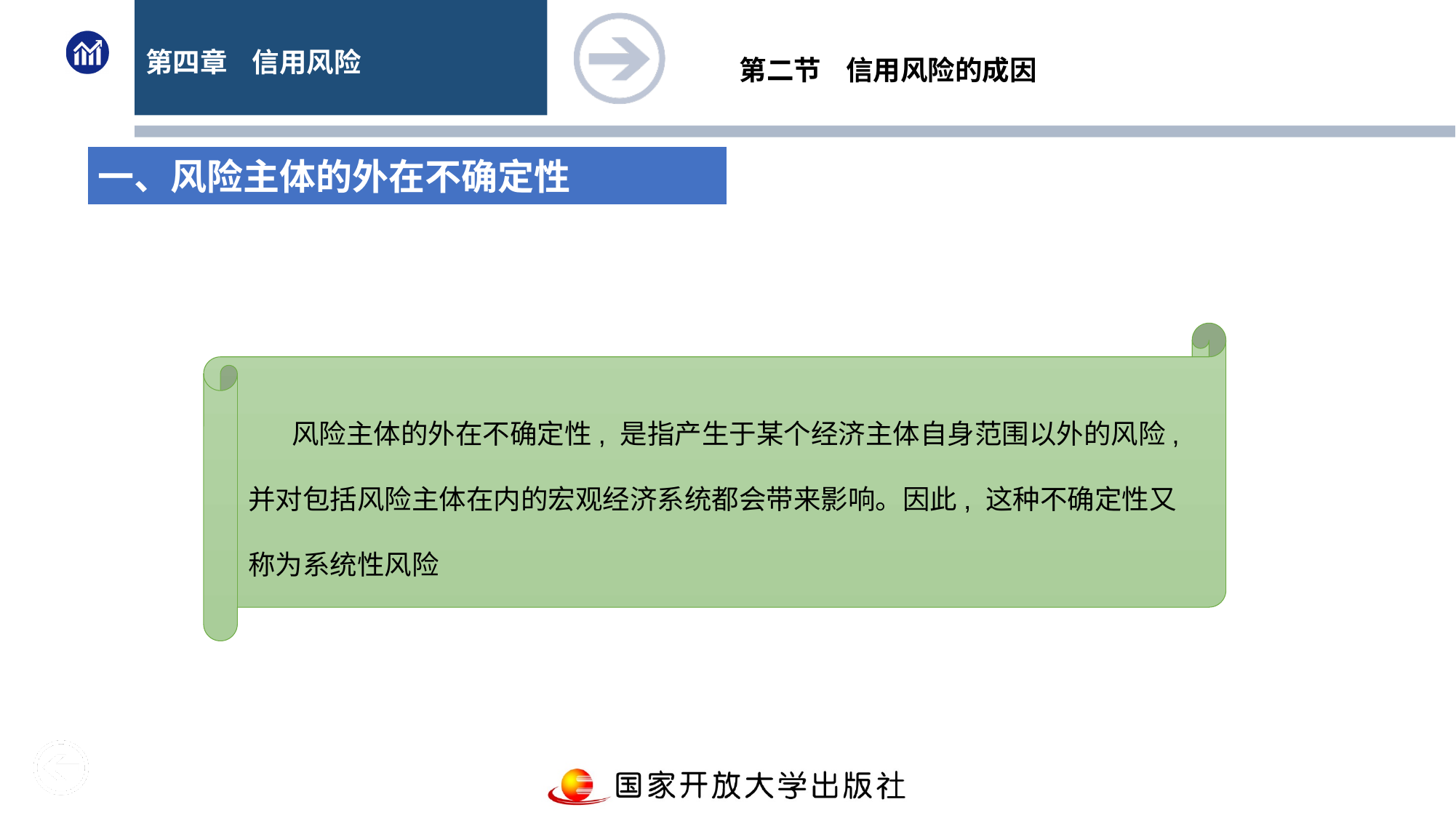

第二节    信用风险的成因
第四章    信用风险
一、风险主体的外在不确定性
      风险主体的外在不确定性, 是指产生于某个经济主体自身范围以外的风险, 并对包括风险主体在内的宏观经济系统都会带来影响。因此, 这种不确定性又称为系统性风险